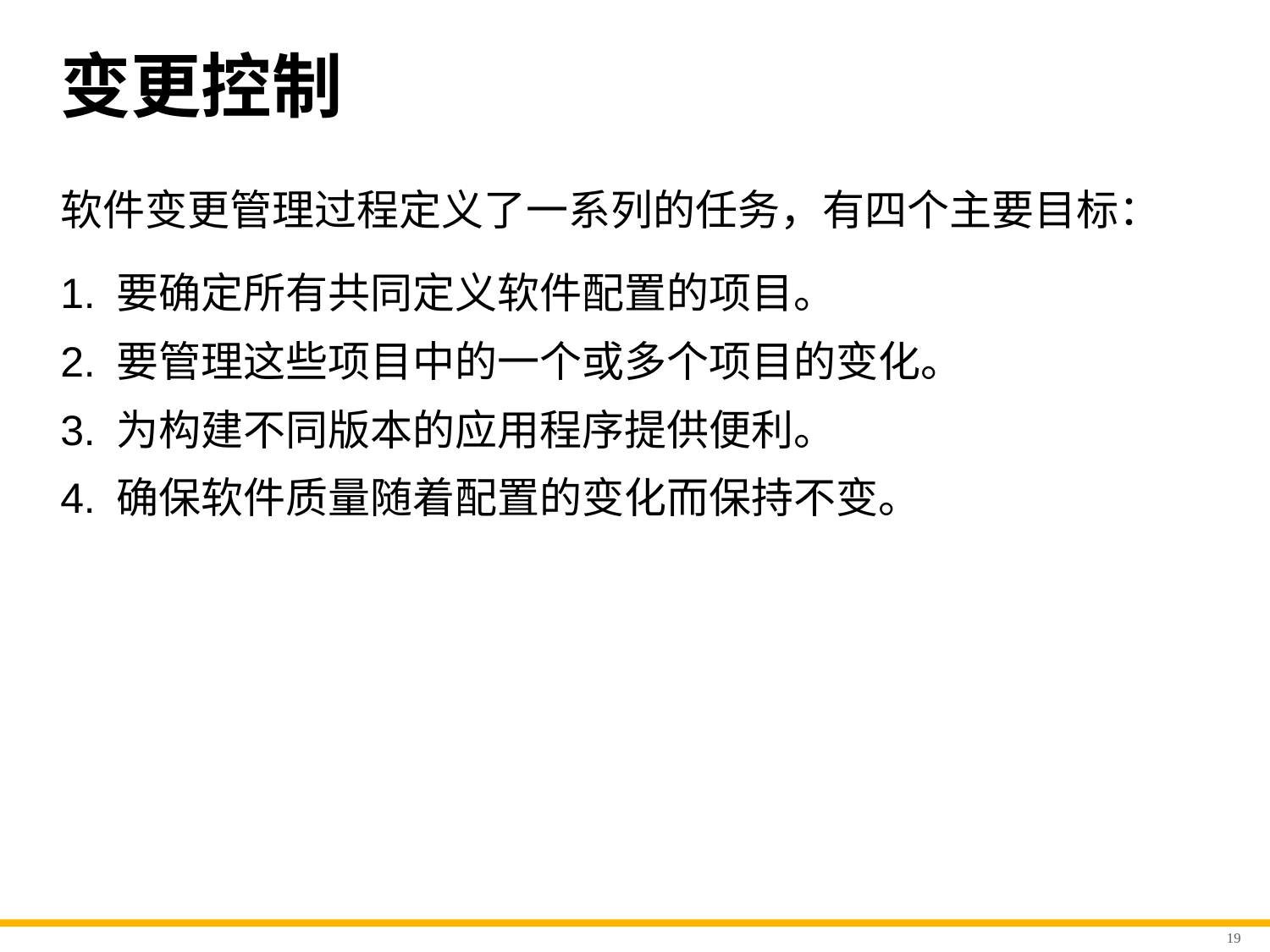

# 变更控制
软件变更管理过程定义了一系列的任务，有四个主要目标：
要确定所有共同定义软件配置的项目。
要管理这些项目中的一个或多个项目的变化。
为构建不同版本的应用程序提供便利。
确保软件质量随着配置的变化而保持不变。
19